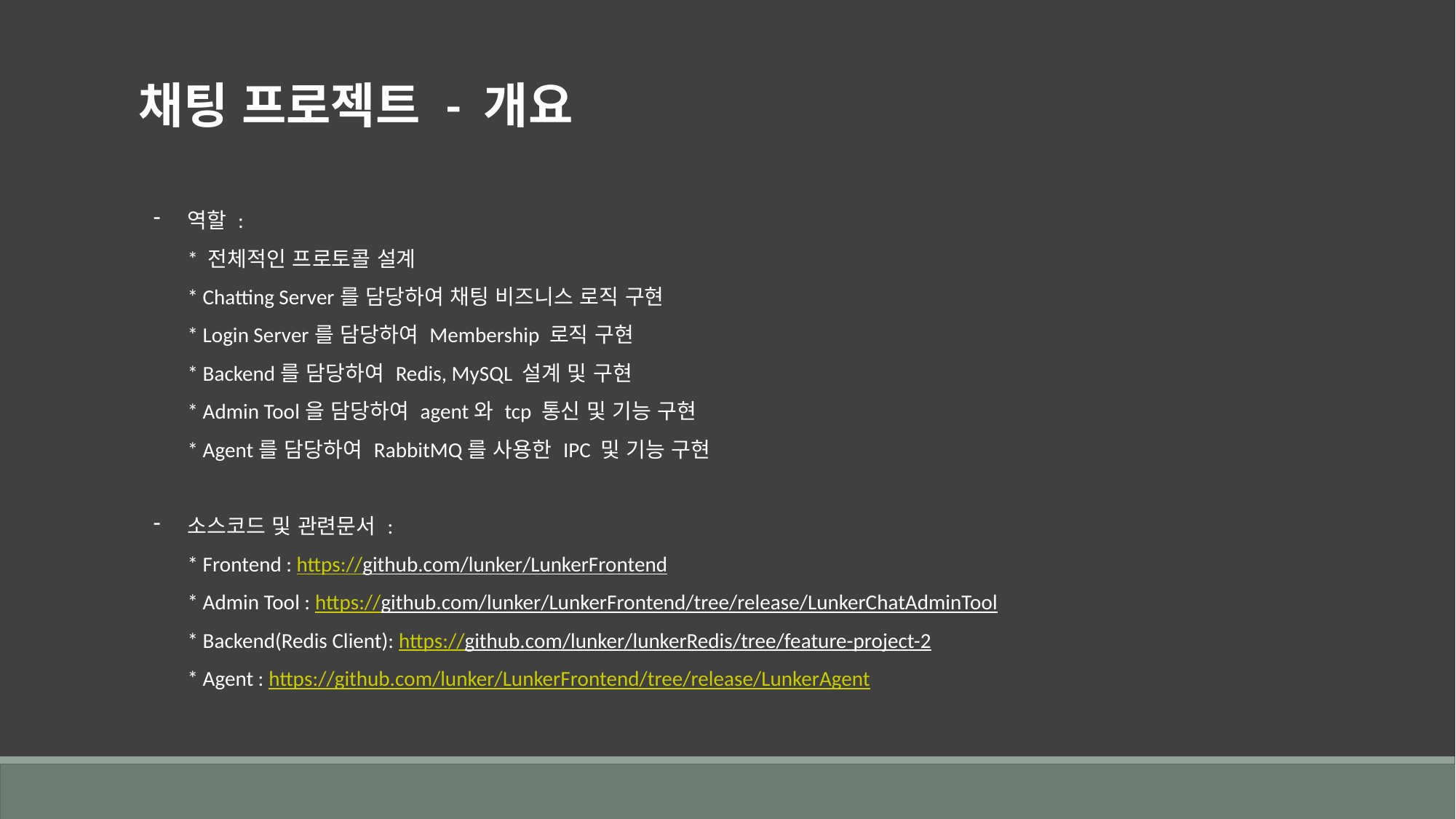

채팅 프로젝트 - 개요
역할 :
* 전체적인 프로토콜 설계
* Chatting Server를 담당하여 채팅 비즈니스 로직 구현
* Login Server를 담당하여 Membership 로직 구현
* Backend를 담당하여 Redis, MySQL 설계 및 구현
* Admin Tool을 담당하여 agent와 tcp 통신 및 기능 구현
* Agent를 담당하여 RabbitMQ를 사용한 IPC 및 기능 구현

소스코드 및 관련문서 :
* Frontend : https://github.com/lunker/LunkerFrontend
* Admin Tool : https://github.com/lunker/LunkerFrontend/tree/release/LunkerChatAdminTool
* Backend(Redis Client): https://github.com/lunker/lunkerRedis/tree/feature-project-2
* Agent : https://github.com/lunker/LunkerFrontend/tree/release/LunkerAgent